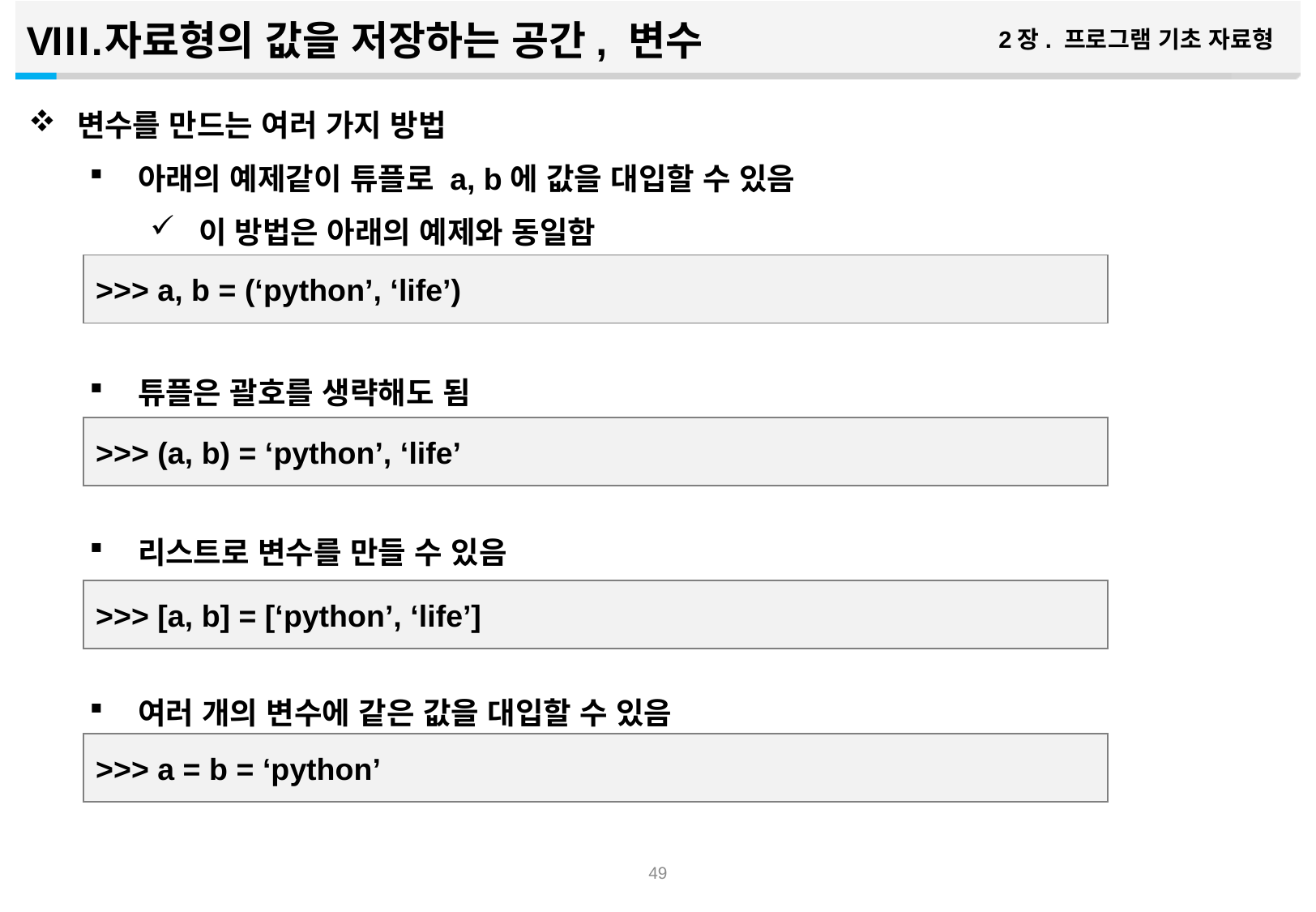

자료형의 값을 저장하는 공간, 변수
2장. 프로그램 기초 자료형
변수를 만드는 여러 가지 방법
아래의 예제같이 튜플로 a, b에 값을 대입할 수 있음
이 방법은 아래의 예제와 동일함

튜플은 괄호를 생략해도 됨

리스트로 변수를 만들 수 있음

여러 개의 변수에 같은 값을 대입할 수 있음
>>> a, b = (‘python’, ‘life’)
>>> (a, b) = ‘python’, ‘life’
>>> [a, b] = [‘python’, ‘life’]
>>> a = b = ‘python’
49